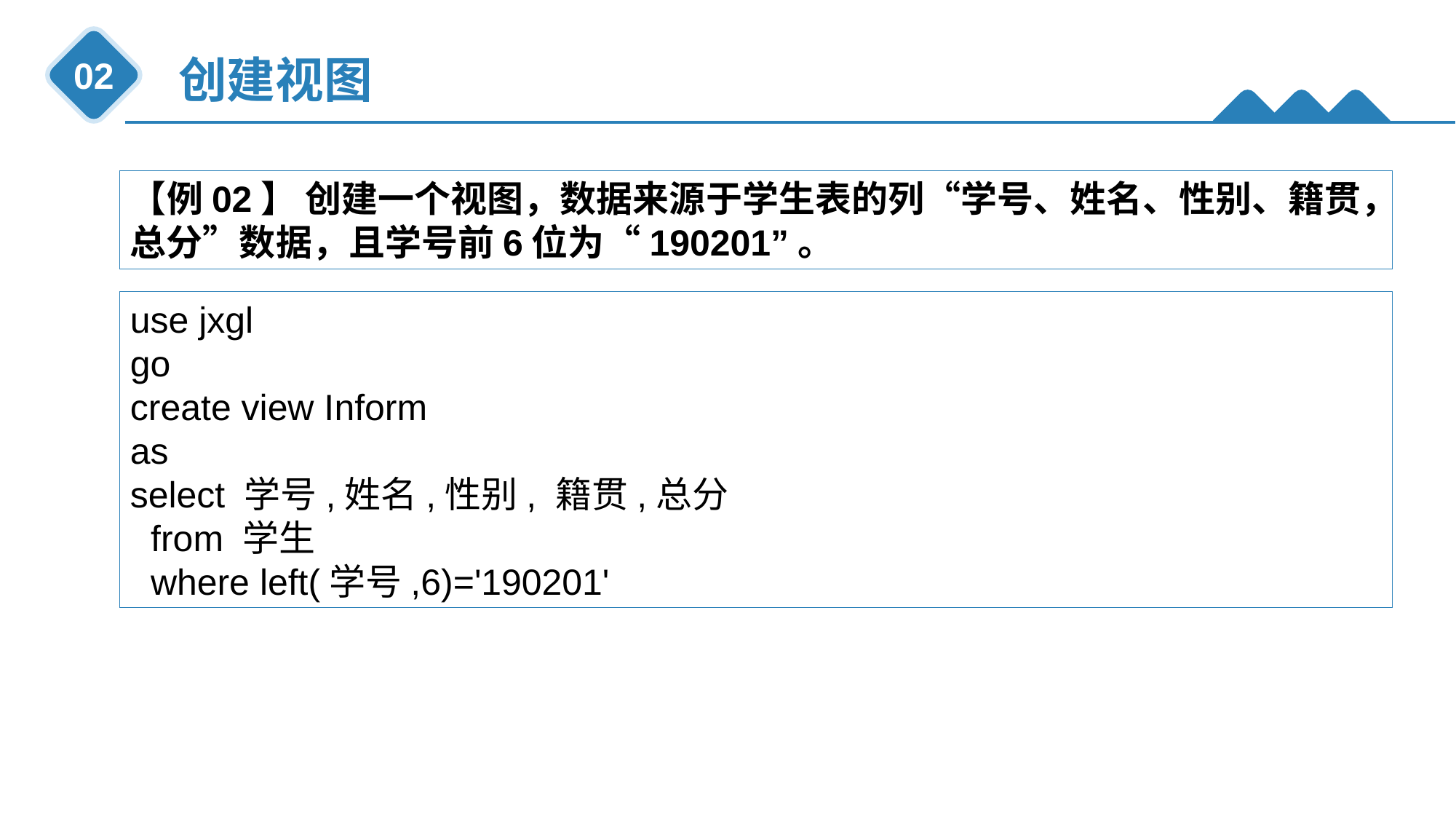

创建视图
02

【例02】 创建一个视图，数据来源于学生表的列“学号、姓名、性别、籍贯，总分”数据，且学号前6位为“190201”。
use jxgl
go
create view Inform
as
select 学号,姓名,性别, 籍贯,总分
  from 学生
  where left(学号,6)='190201'